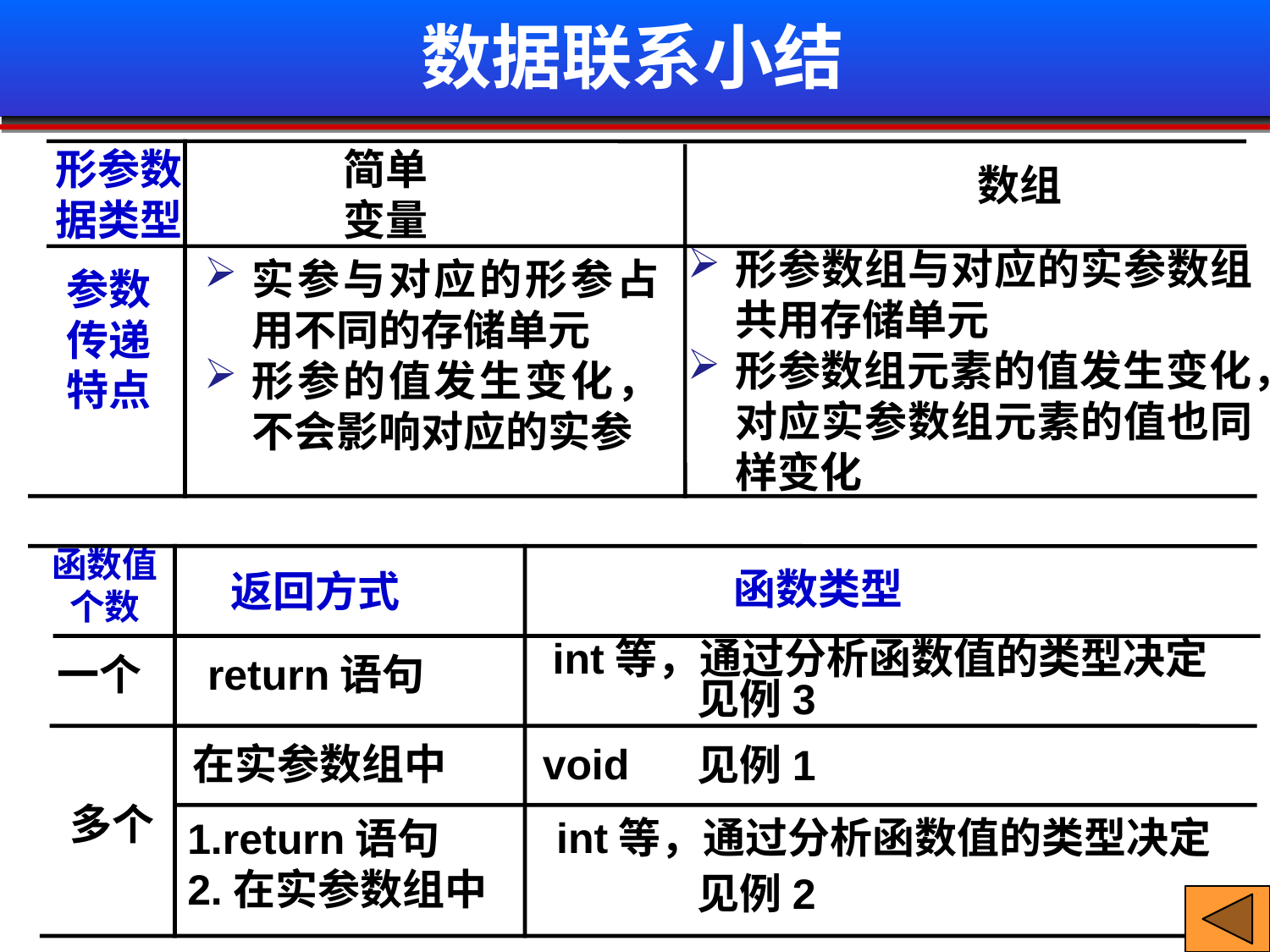

# 数据联系小结

形参数据类型
简单变量

数组
形参数组与对应的实参数组共用存储单元
形参数组元素的值发生变化，对应实参数组元素的值也同样变化

实参与对应的形参占用不同的存储单元
形参的值发生变化，不会影响对应的实参
参数传递特点

函数值个数

函数类型
返回方式
return语句
int等，通过分析函数值的类型决定

一个
见例3
void
在实参数组中

见例1
多个

  int等，通过分析函数值的类型决定
1.return语句
2.在实参数组中
见例2